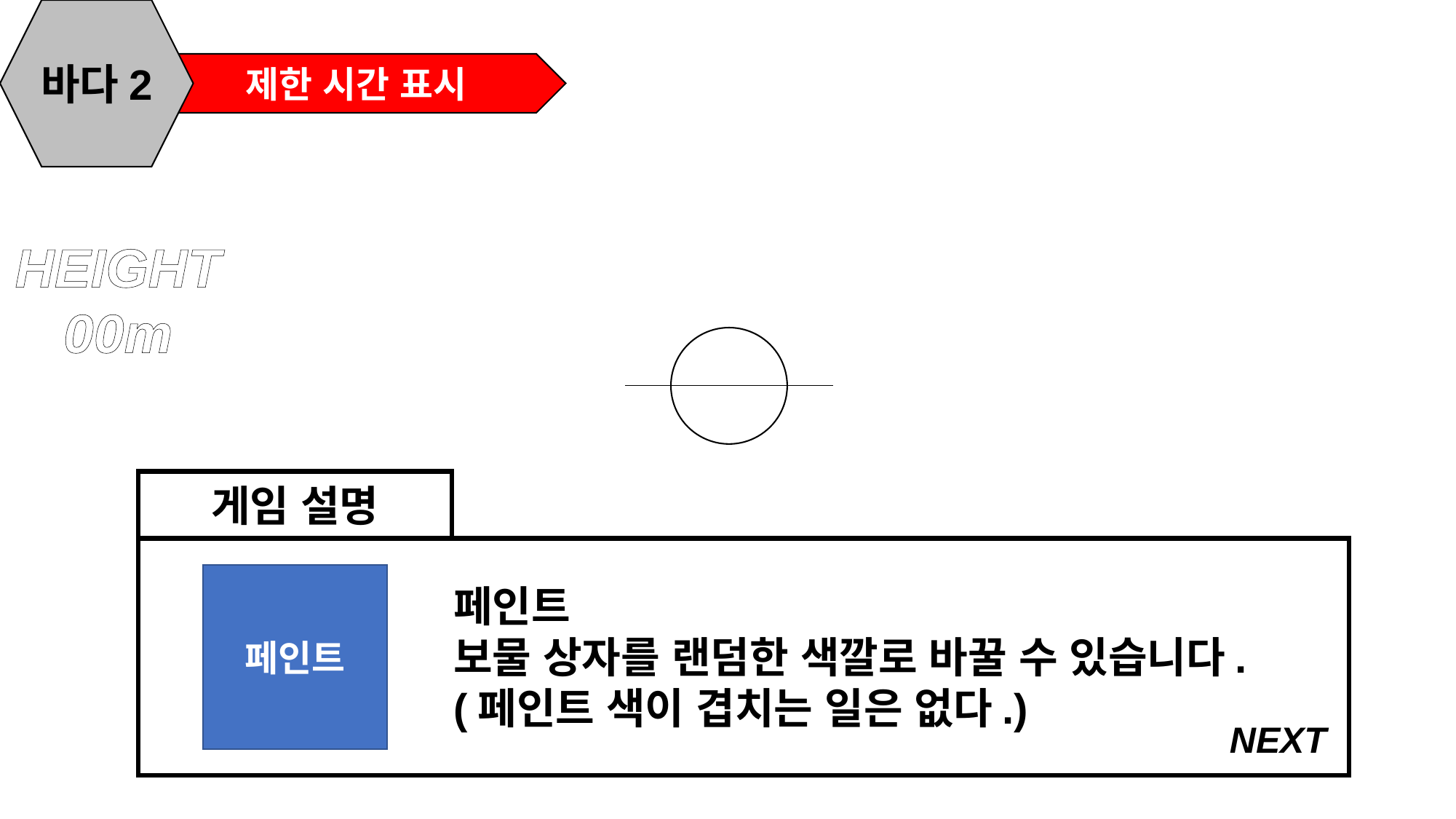

바다2
제한 시간 표시
HEIGHT
00m

게임 설명

페인트
페인트
보물 상자를 랜덤한 색깔로 바꿀 수 있습니다.
(페인트 색이 겹치는 일은 없다.)
NEXT